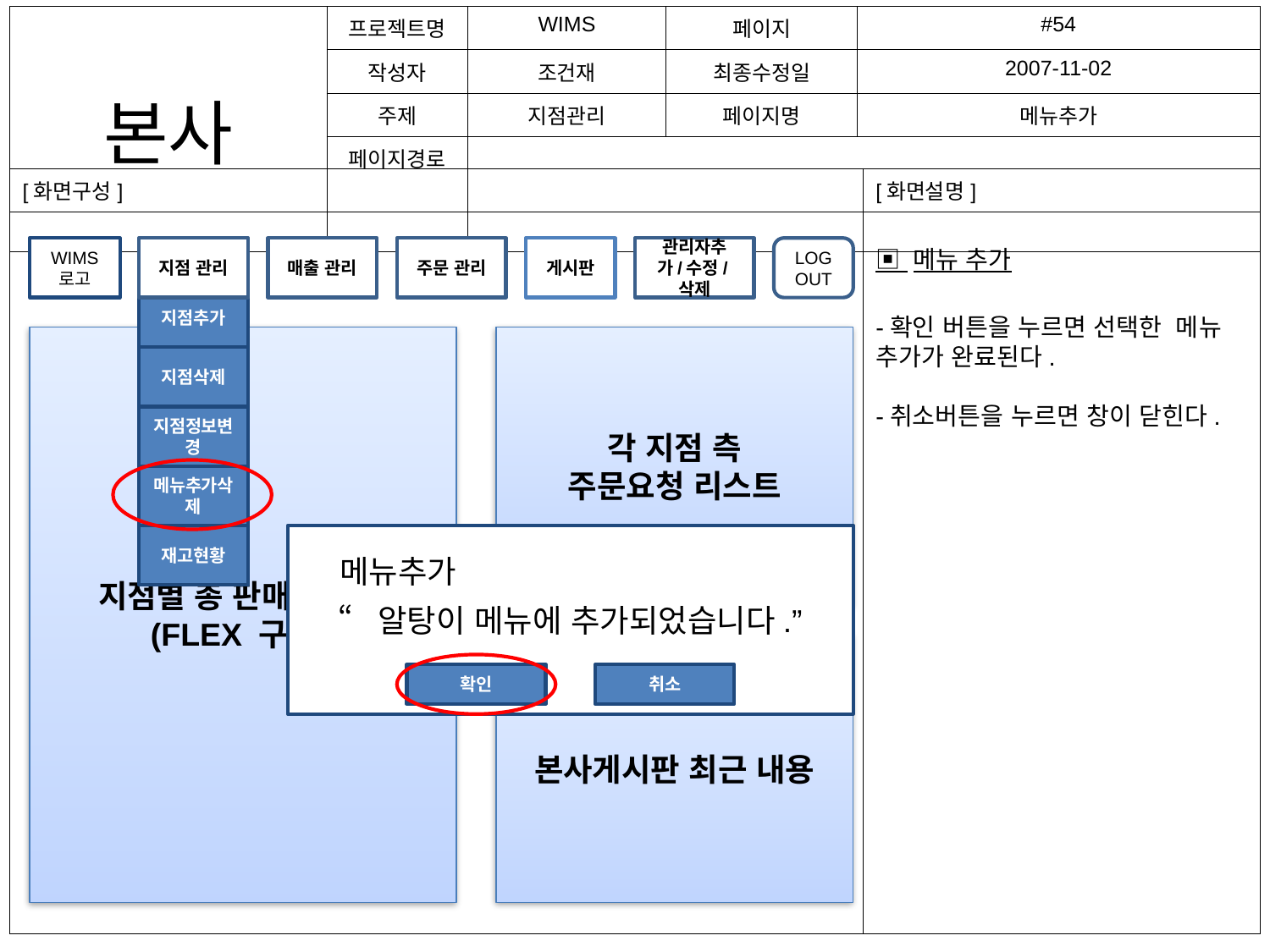

| 본사 | 프로젝트명 | WIMS | 페이지 | #54 |
| --- | --- | --- | --- | --- |
|  | 작성자 | 조건재 | 최종수정일 | 2007-11-02 |
|  | 주제 | 지점관리 | 페이지명 | 메뉴추가 |
|  | 페이지경로 |  |  |  |
| [화면구성] | [화면설명] |
| --- | --- |
|  |  |
관리자추가/수정/삭제
WIMS
로고
지점 관리
매출 관리
주문 관리
게시판
LOG OUT
▣ 메뉴 추가

-확인 버튼을 누르면 선택한  메뉴 추가가 완료된다.

-취소버튼을 누르면 창이 닫힌다.
지점추가
지점별 총 판매량 차트
(FLEX 구현)
각 지점 측
주문요청 리스트
지점삭제
지점정보변경

메뉴추가삭제
“알탕이 메뉴에 추가되었습니다.”
재고현황

메뉴추가
본사게시판 최근 내용

확인
취소